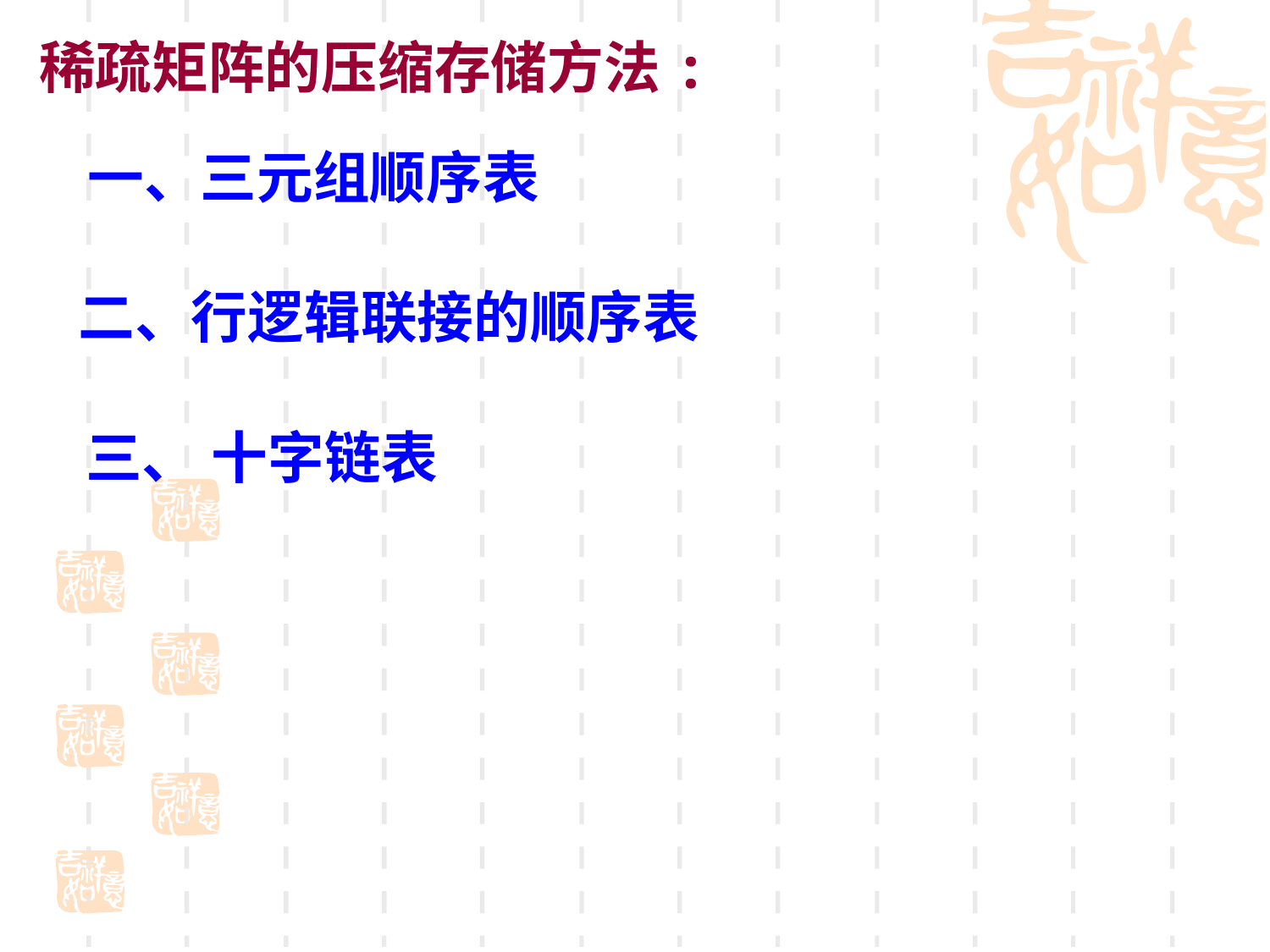

稀疏矩阵的压缩存储方法:
一、三元组顺序表
二、行逻辑联接的顺序表
三、 十字链表